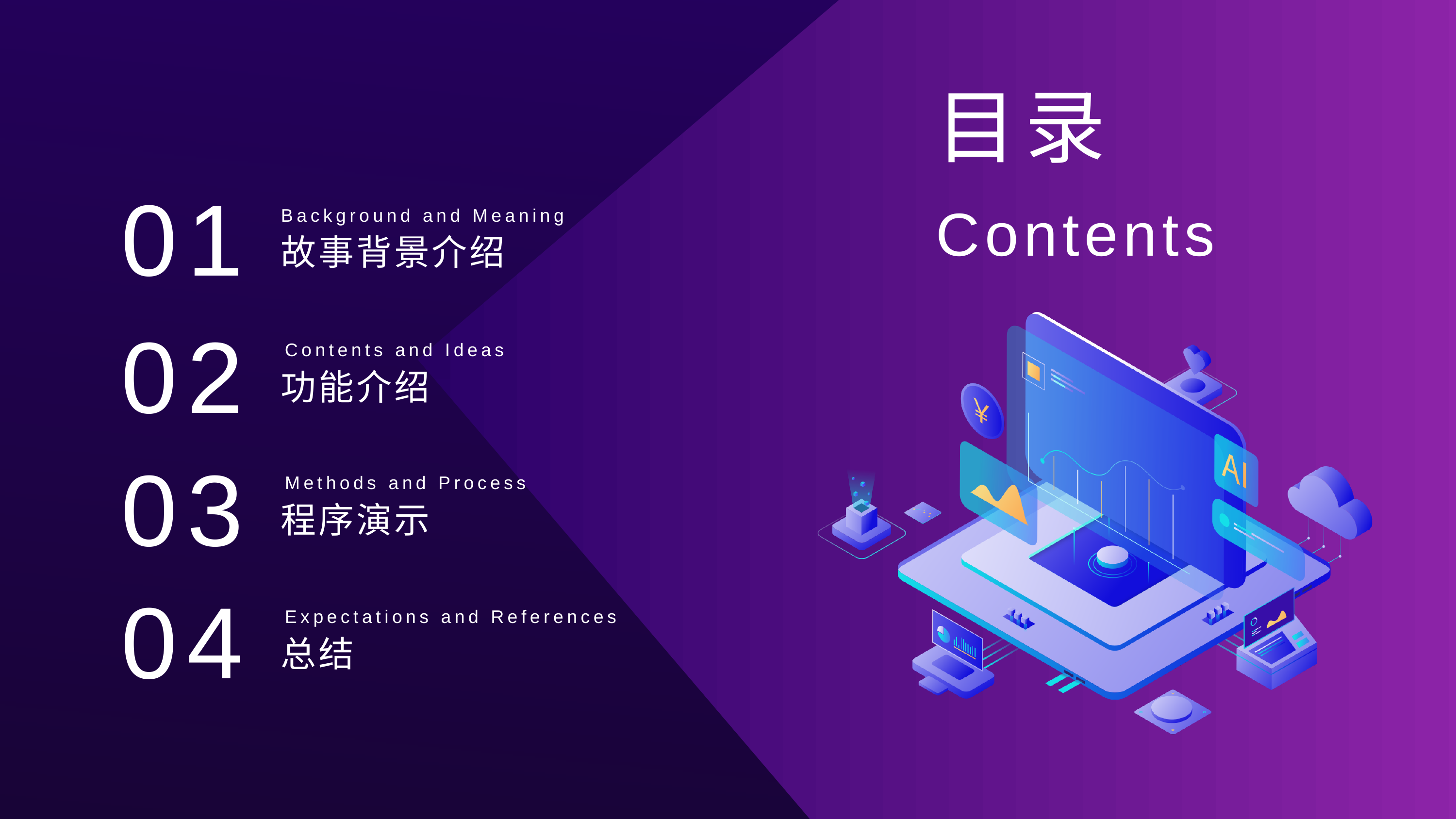

目录
Contents
01
Background and Meaning
故事背景介绍
02

Contents and Ideas
功能介绍
03
Methods and Process
程序演示
04
Expectations and References
总结